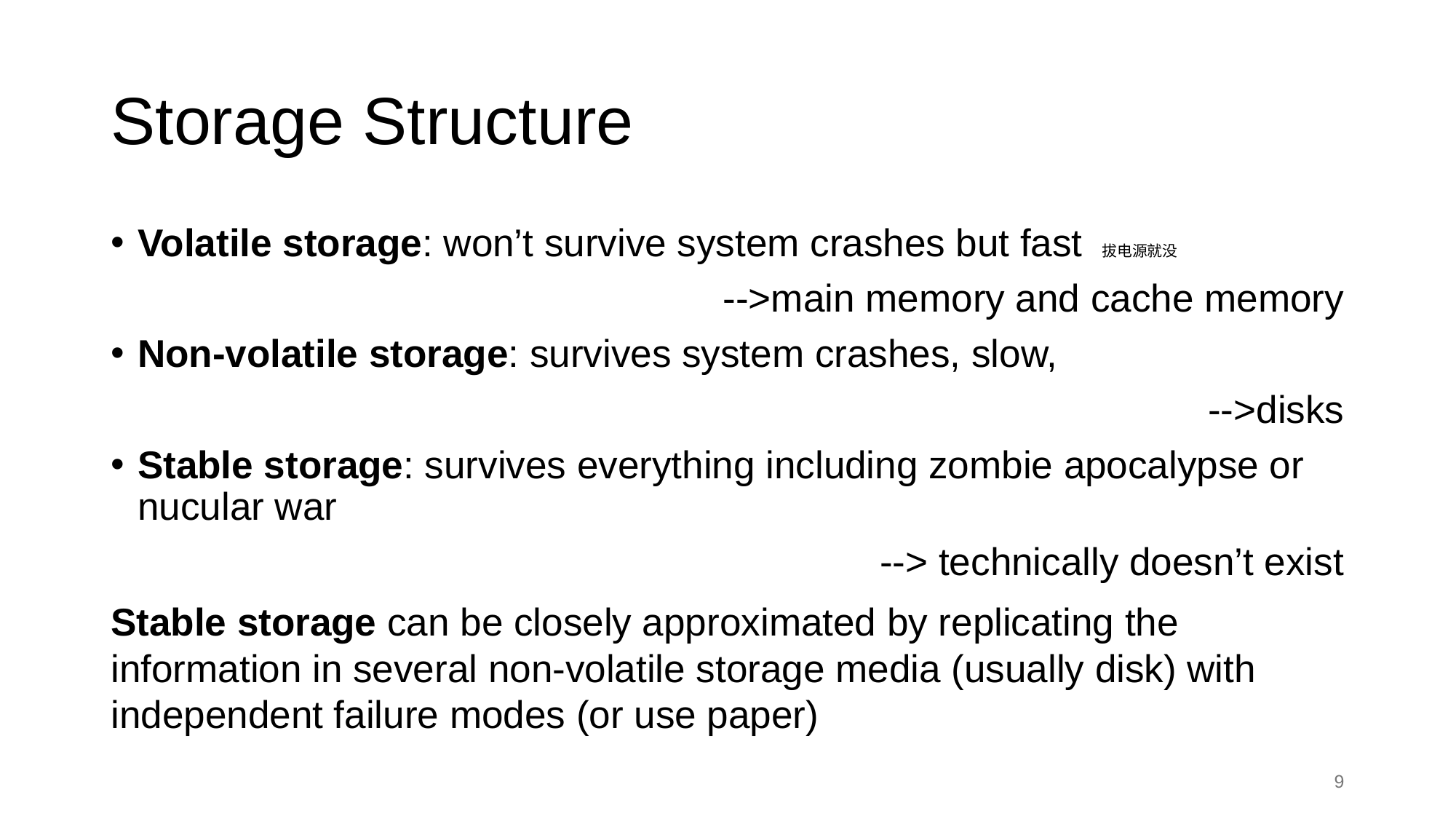

# Storage Structure
Volatile storage: won’t survive system crashes but fast 拔电源就没
				 -->main memory and cache memory
Non-volatile storage: survives system crashes, slow,
									 -->disks
Stable storage: survives everything including zombie apocalypse or nucular war
--> technically doesn’t exist
Stable storage can be closely approximated by replicating the information in several non-volatile storage media (usually disk) with independent failure modes (or use paper)
9